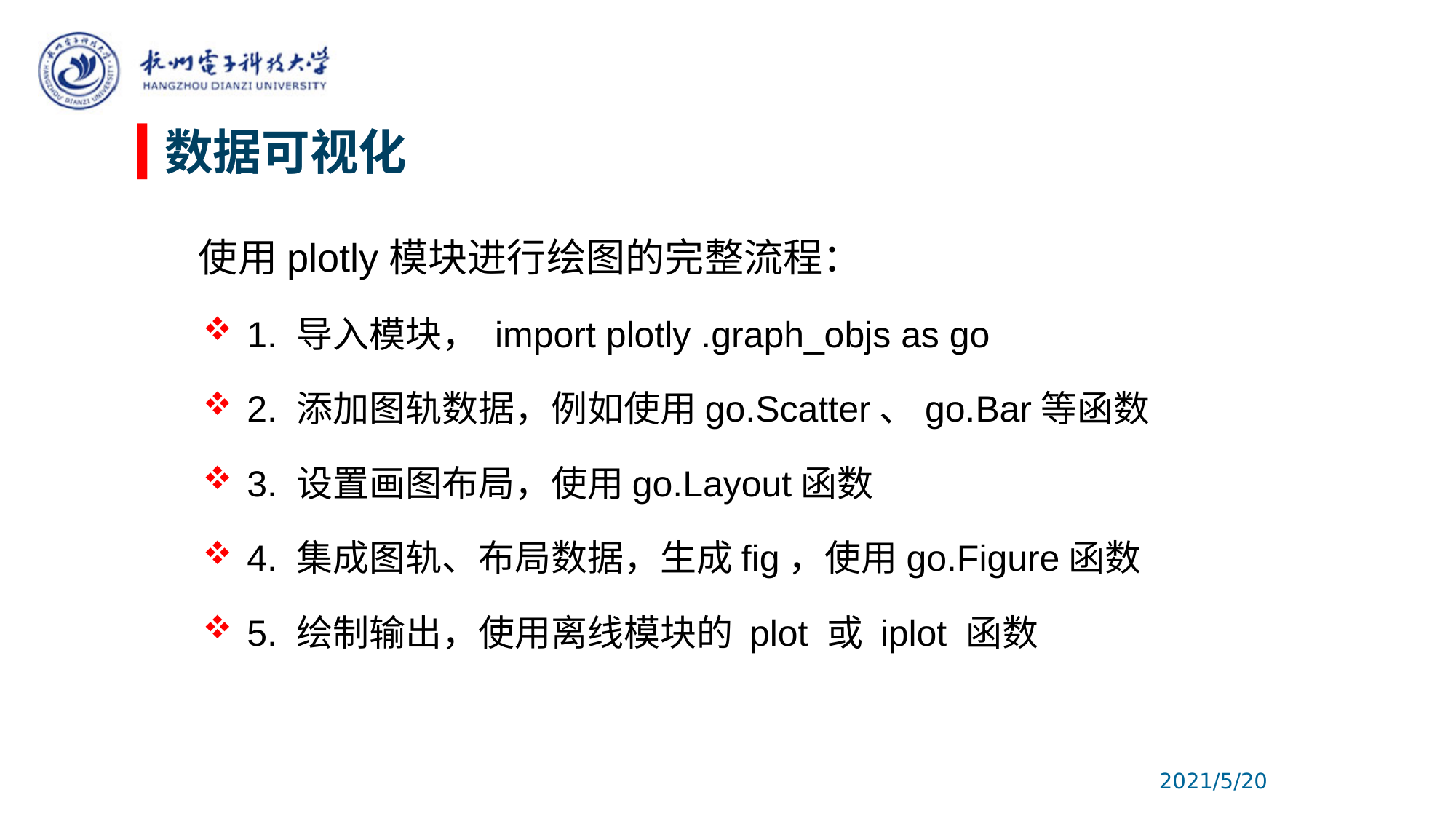

# 数据可视化
  使用plotly模块进行绘图的完整流程：
1. 导入模块， import plotly .graph_objs as go
2. 添加图轨数据，例如使用go.Scatter、go.Bar等函数
3. 设置画图布局，使用go.Layout函数
4. 集成图轨、布局数据，生成fig，使用go.Figure函数
5. 绘制输出，使用离线模块的 plot 或 iplot 函数